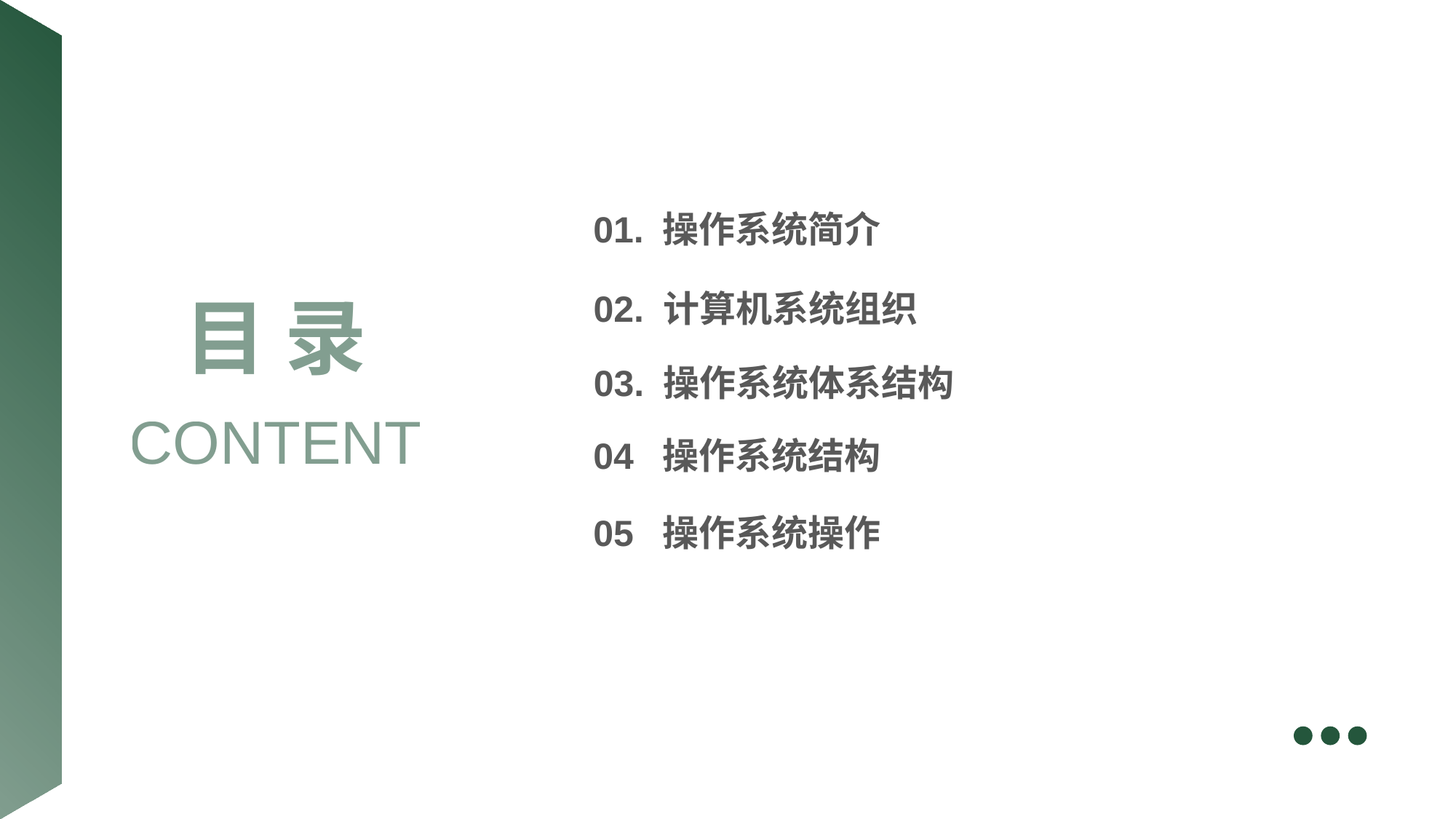

01. 操作系统简介
02. 计算机系统组织
目 录
03. 操作系统体系结构

CONTENT
04  操作系统结构
05  操作系统操作